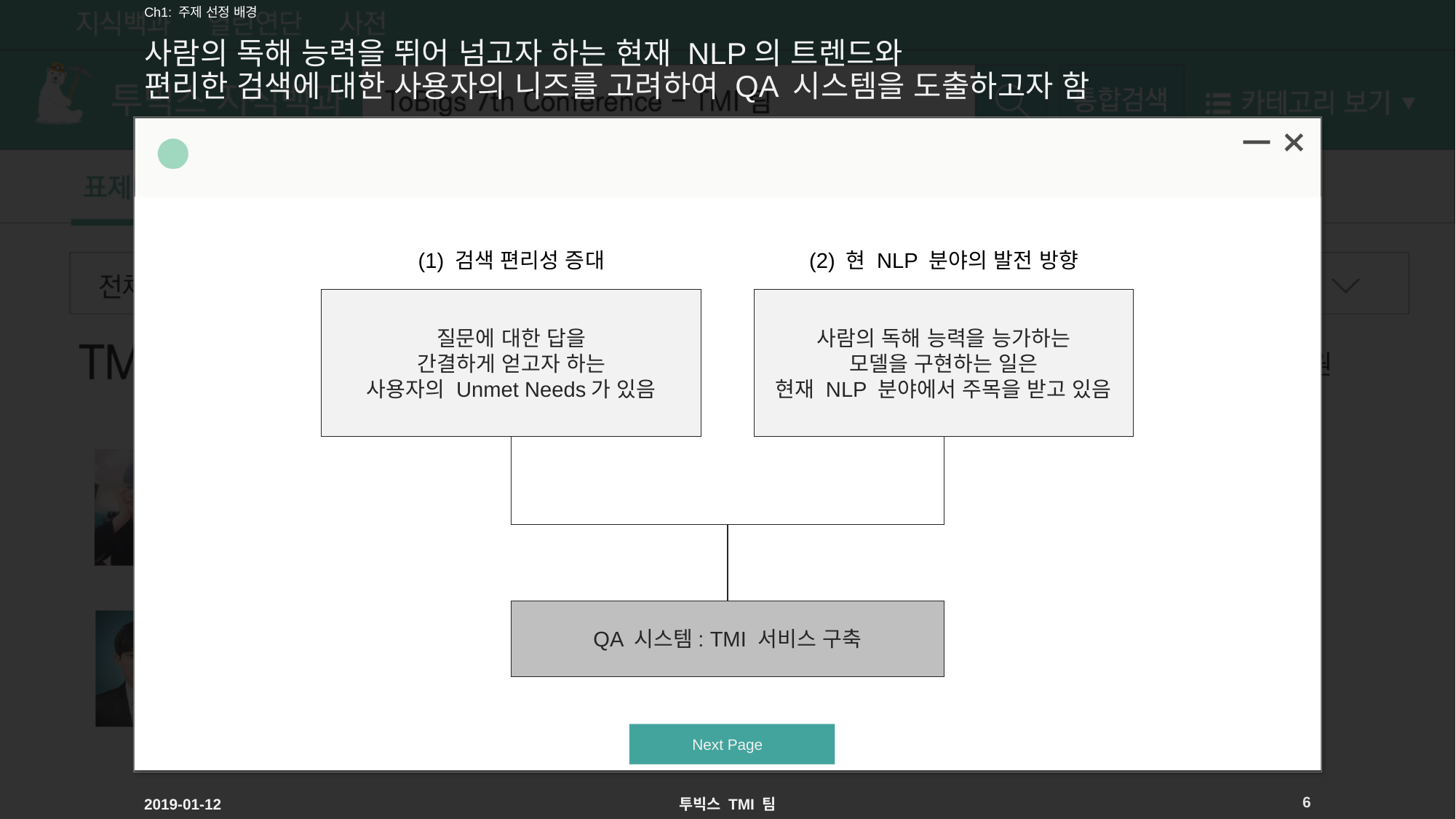

Ch1: 주제 선정 배경
# 사람의 독해 능력을 뛰어 넘고자 하는 현재 NLP의 트렌드와 편리한 검색에 대한 사용자의 니즈를 고려하여 QA 시스템을 도출하고자 함
(1) 검색 편리성 증대
(2) 현 NLP 분야의 발전 방향
질문에 대한 답을
간결하게 얻고자 하는
사용자의 Unmet Needs가 있음
사람의 독해 능력을 능가하는
모델을 구현하는 일은
현재 NLP 분야에서 주목을 받고 있음
QA 시스템: TMI 서비스 구축
6